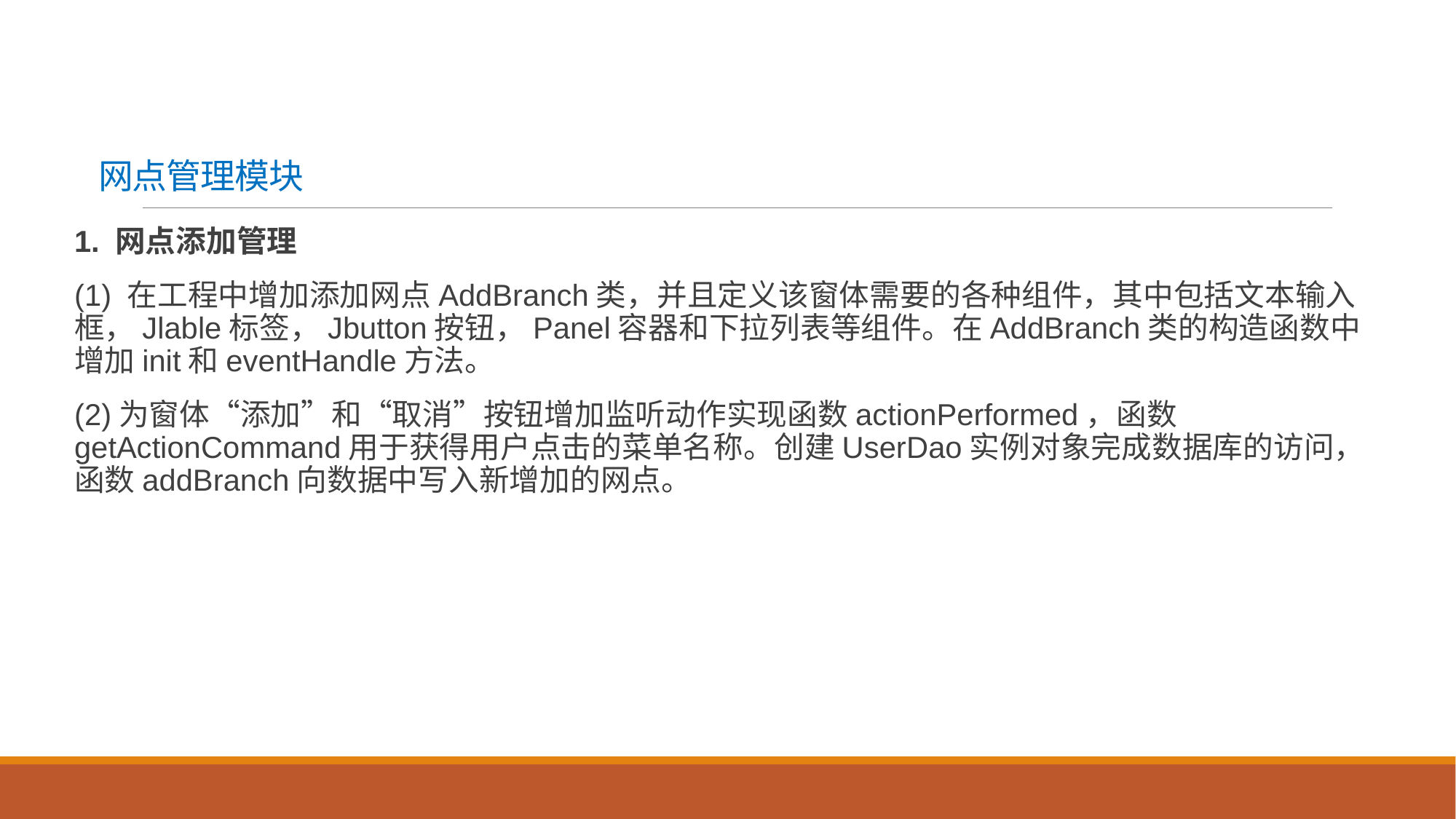

# 网点管理模块
1. 网点添加管理
(1) 在工程中增加添加网点AddBranch类，并且定义该窗体需要的各种组件，其中包括文本输入框，Jlable标签，Jbutton按钮，Panel容器和下拉列表等组件。在AddBranch类的构造函数中增加init和eventHandle方法。
(2)为窗体“添加”和“取消”按钮增加监听动作实现函数actionPerformed，函数getActionCommand用于获得用户点击的菜单名称。创建UserDao实例对象完成数据库的访问，函数addBranch向数据中写入新增加的网点。